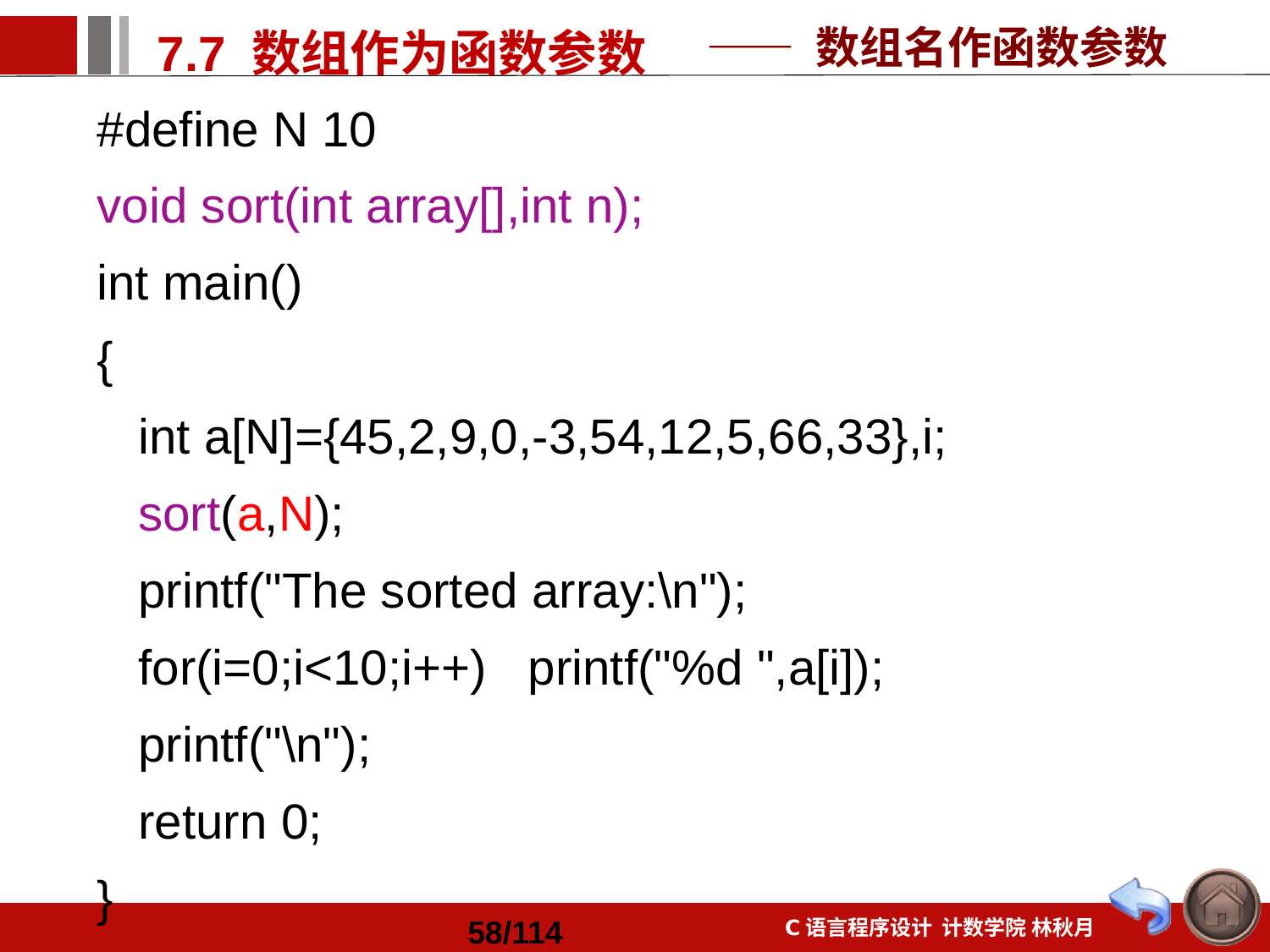

—— 数组名作函数参数
#define N 10
void sort(int array[],int n);
int main()
{
   int a[N]={45,2,9,0,-3,54,12,5,66,33},i;
   sort(a,N);
   printf("The sorted array:\n");
   for(i=0;i<10;i++)   printf("%d ",a[i]);
   printf("\n");
   return 0;
}